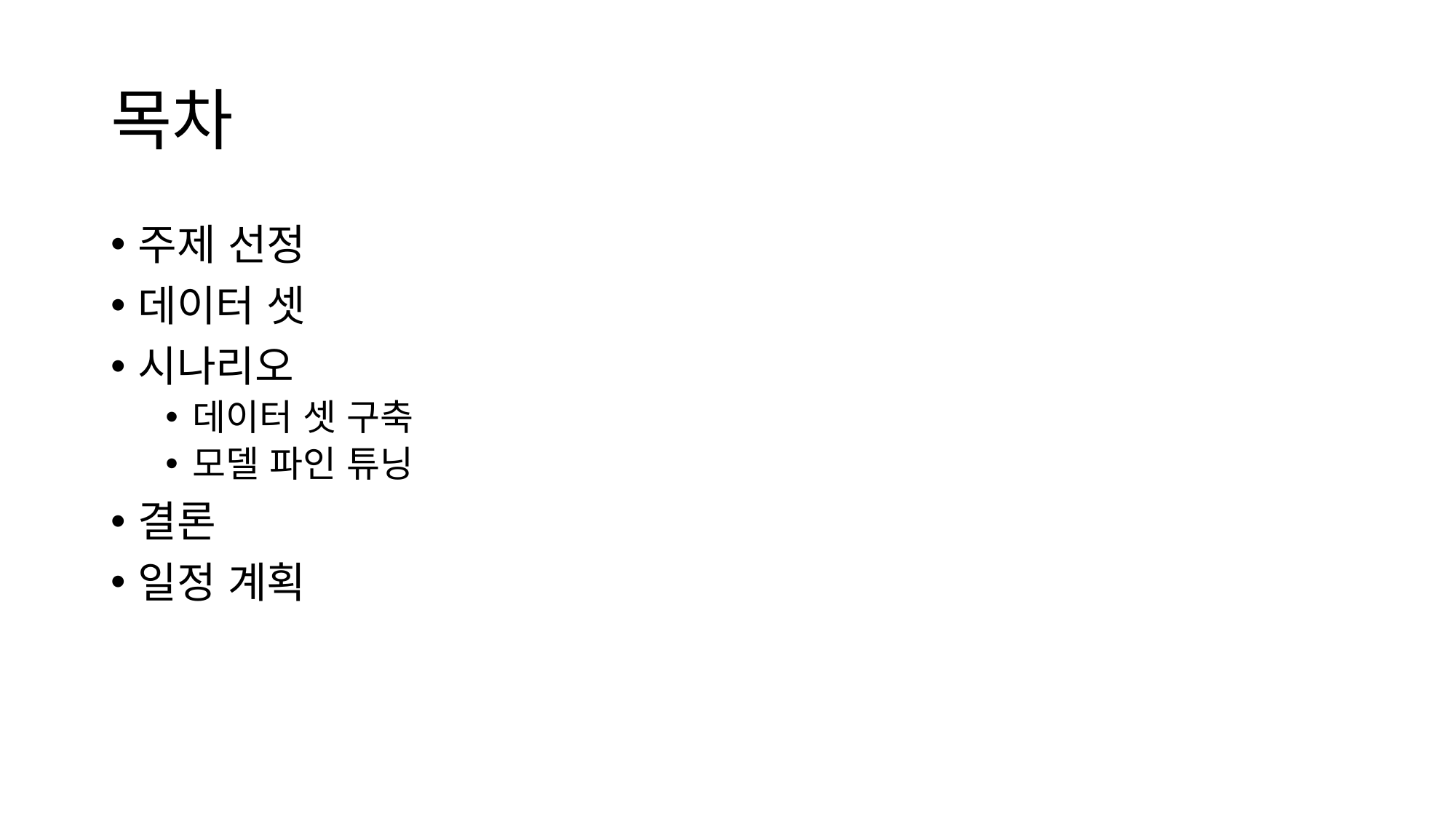

# 목차
주제 선정
데이터 셋
시나리오
데이터 셋 구축
모델 파인 튜닝
결론
일정 계획